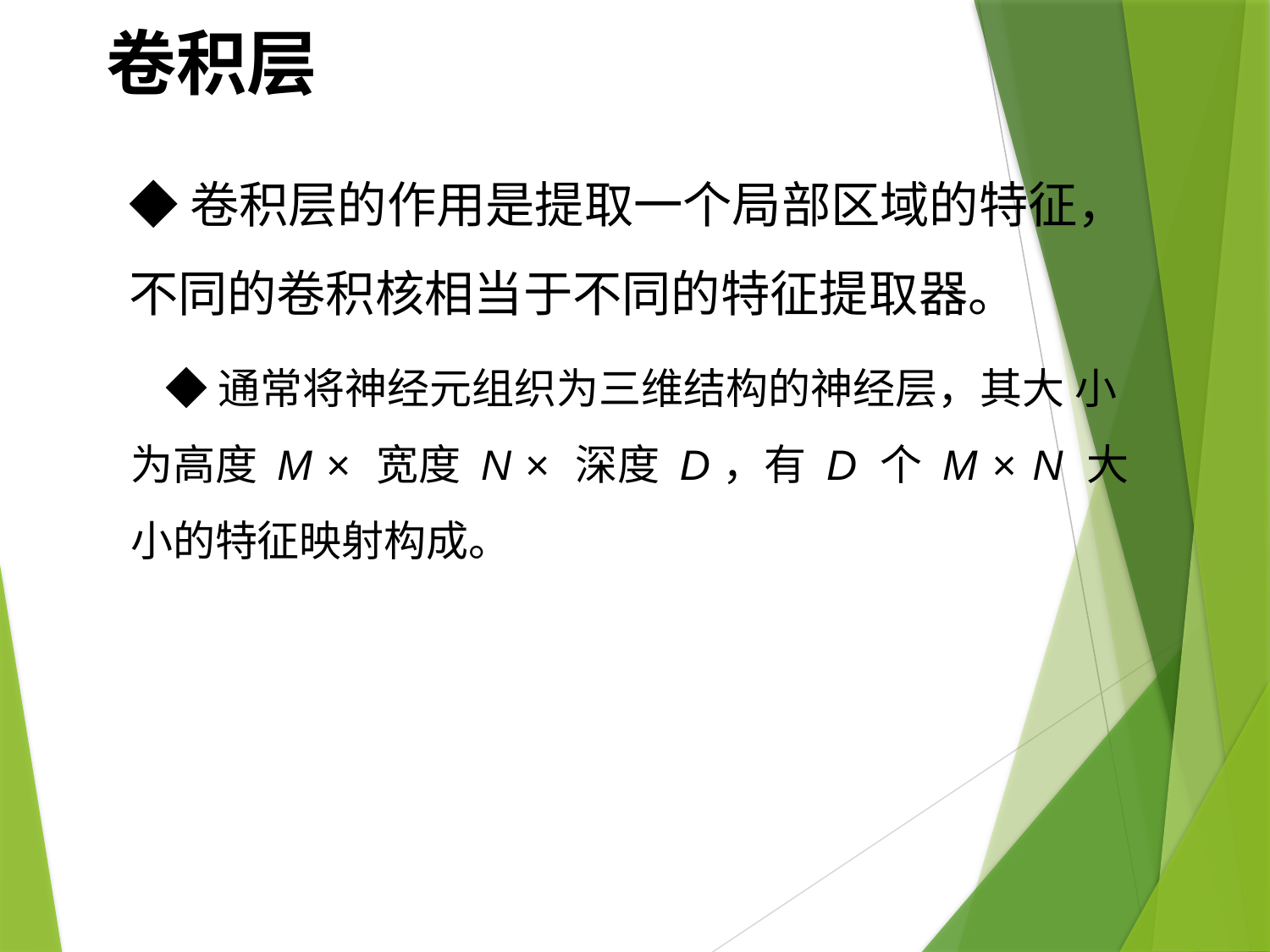

# 卷积层
◆卷积层的作用是提取一个局部区域的特征，不同的卷积核相当于不同的特征提取器。
◆通常将神经元组织为三维结构的神经层，其大 小为高度 M × 宽度 N × 深度 D，有 D 个 M × N 大小的特征映射构成。